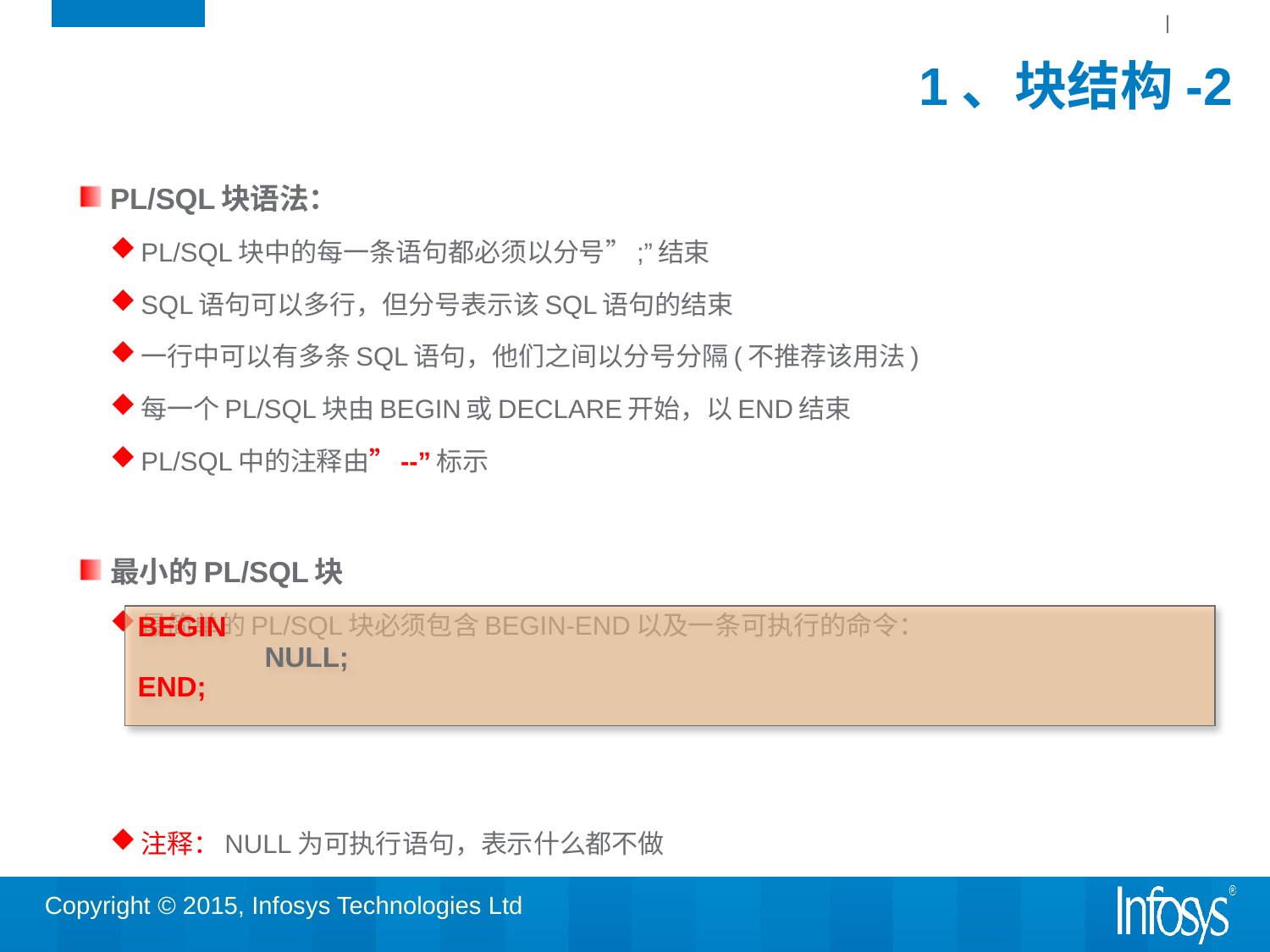

# 1、块结构-2
PL/SQL块语法：
PL/SQL块中的每一条语句都必须以分号”;”结束
SQL语句可以多行，但分号表示该SQL语句的结束
一行中可以有多条SQL语句，他们之间以分号分隔(不推荐该用法)
每一个PL/SQL块由BEGIN或DECLARE开始，以END结束
PL/SQL中的注释由”--”标示

最小的PL/SQL块
最简单的PL/SQL块必须包含BEGIN-END以及一条可执行的命令：

注释：NULL为可执行语句，表示什么都不做

BEGIN
	NULL;
END;